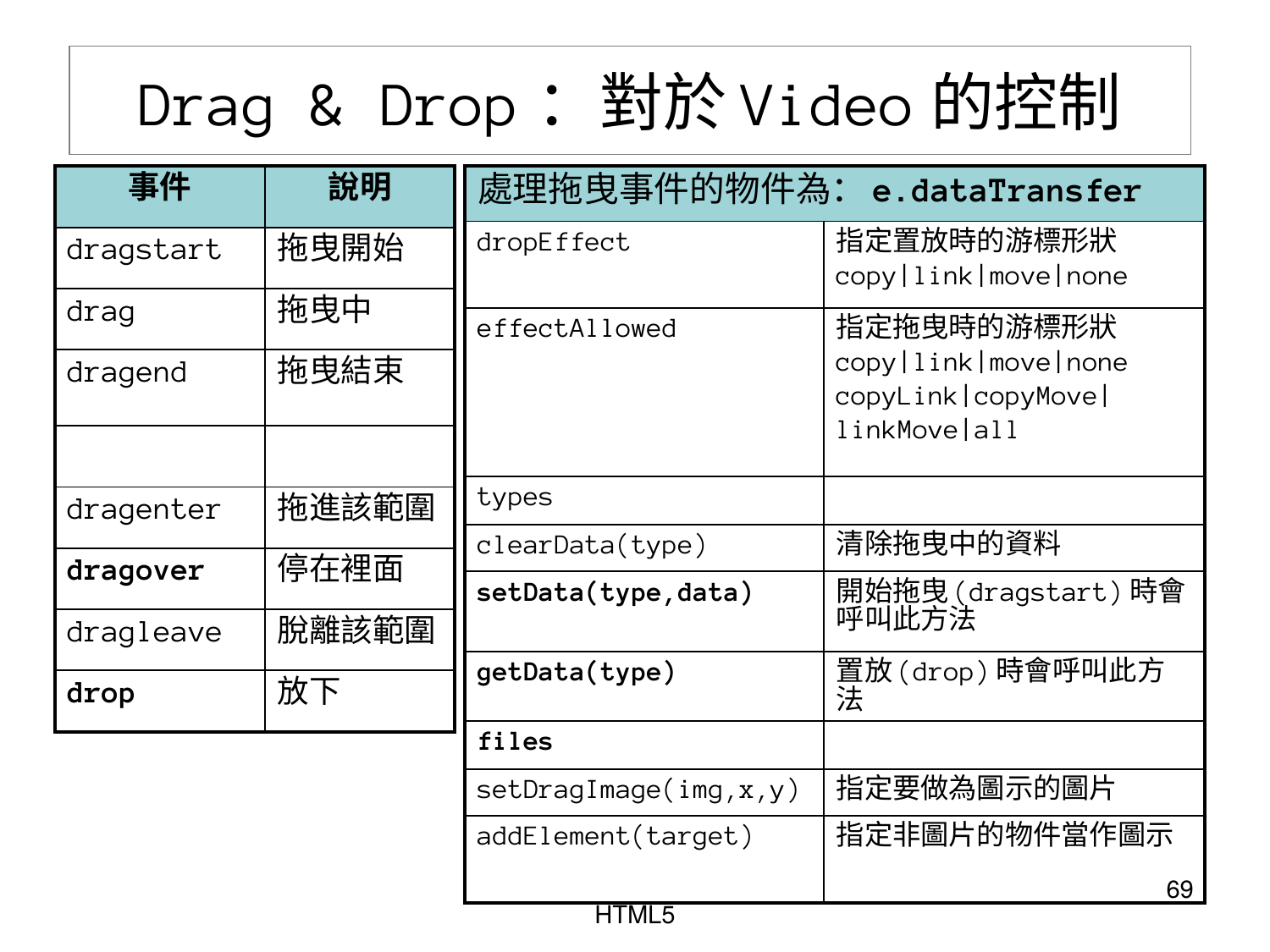

# Drag & Drop：對於Video的控制
| 事件 | 說明 |
| --- | --- |
| dragstart | 拖曳開始 |
| drag | 拖曳中 |
| dragend | 拖曳結束 |
|  |  |
| dragenter | 拖進該範圍 |
| dragover | 停在裡面 |
| dragleave | 脫離該範圍 |
| drop | 放下 |
| 處理拖曳事件的物件為：e.dataTransfer |  |
| --- | --- |
| dropEffect | 指定置放時的游標形狀 copy|link|move|none |
| effectAllowed | 指定拖曳時的游標形狀 copy|link|move|none copyLink|copyMove| linkMove|all |
| types |  |
| clearData(type) | 清除拖曳中的資料 |
| setData(type,data) | 開始拖曳(dragstart)時會呼叫此方法 |
| getData(type) | 置放(drop)時會呼叫此方法 |
| files |  |
| setDragImage(img,x,y) | 指定要做為圖示的圖片 |
| addElement(target) | 指定非圖片的物件當作圖示 |
69
HTML5